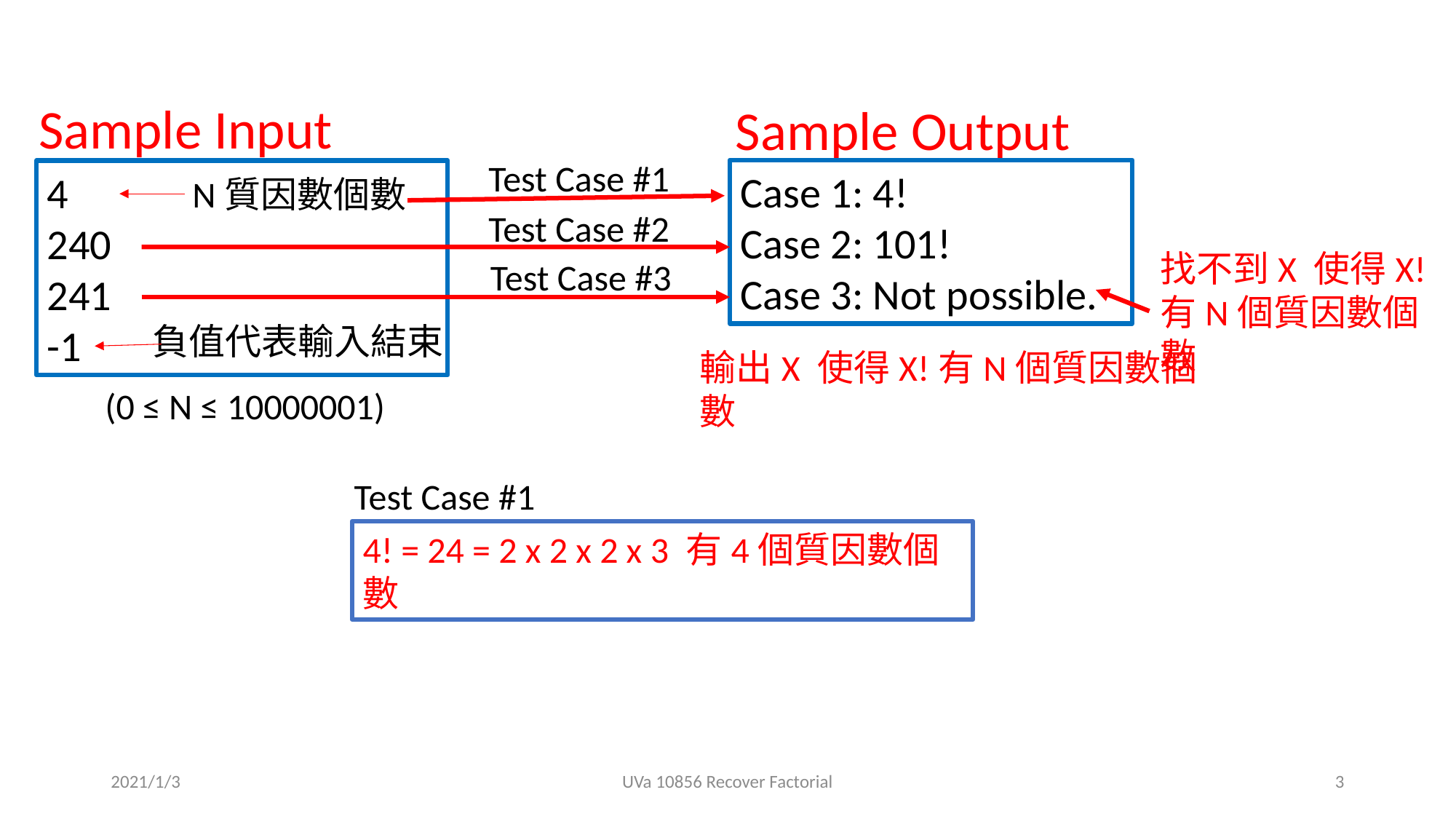

Sample Input
Sample Output
Test Case #1
Case 1: 4!
Case 2: 101!
Case 3: Not possible.
4
240
241
-1
N質因數個數
Test Case #2
找不到X 使得X!有N個質因數個數
Test Case #3
負值代表輸入結束
輸出X 使得X!有N個質因數個數
 (0 ≤ N ≤ 10000001)
Test Case #1
4! = 24 = 2 x 2 x 2 x 3 有4個質因數個數
2021/1/3
UVa 10856 Recover Factorial
3